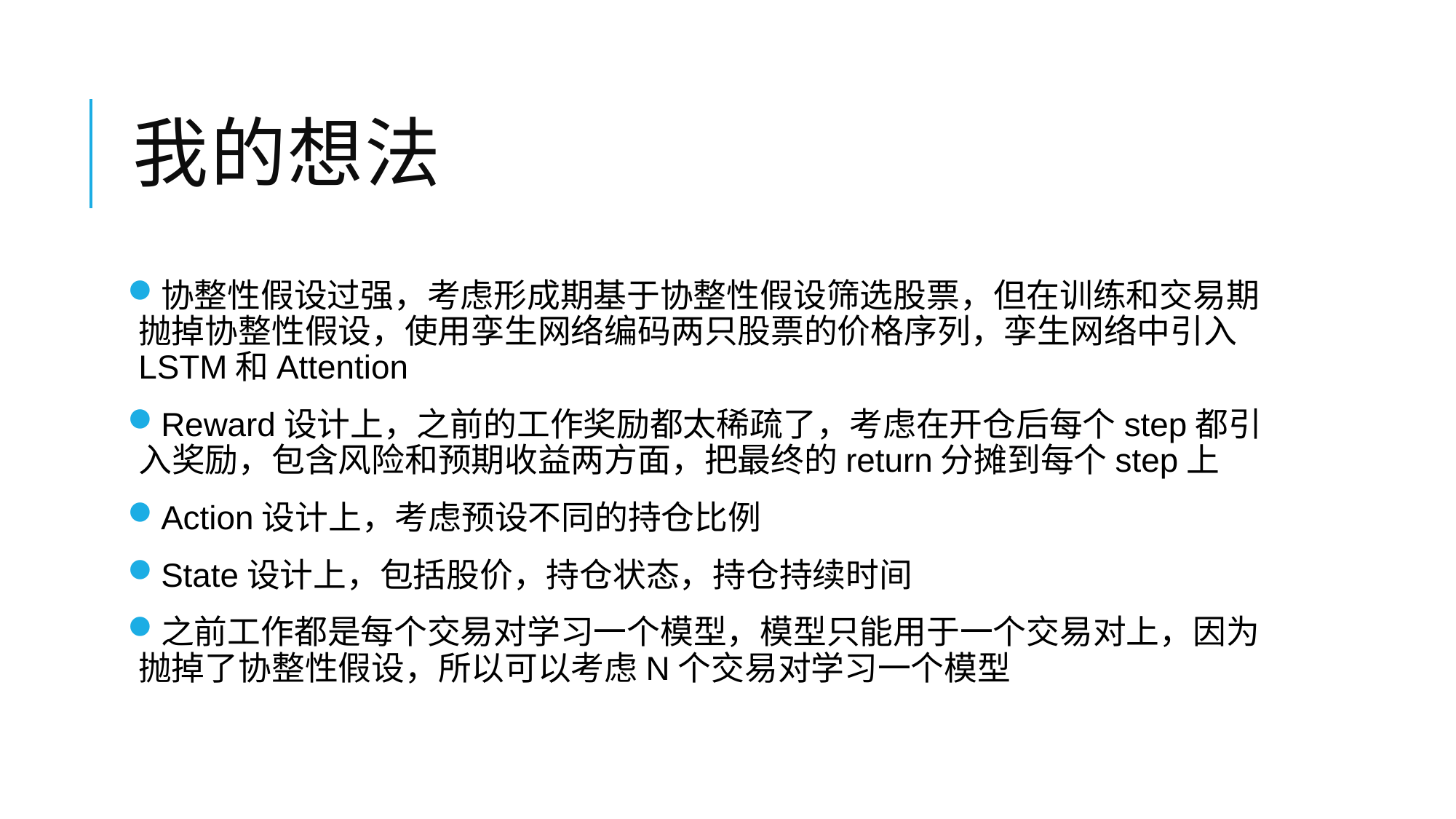

# 我的想法
协整性假设过强，考虑形成期基于协整性假设筛选股票，但在训练和交易期抛掉协整性假设，使用孪生网络编码两只股票的价格序列，孪生网络中引入LSTM和Attention
Reward设计上，之前的工作奖励都太稀疏了，考虑在开仓后每个step都引入奖励，包含风险和预期收益两方面，把最终的return分摊到每个step上
Action设计上，考虑预设不同的持仓比例
State设计上，包括股价，持仓状态，持仓持续时间
之前工作都是每个交易对学习一个模型，模型只能用于一个交易对上，因为抛掉了协整性假设，所以可以考虑N个交易对学习一个模型